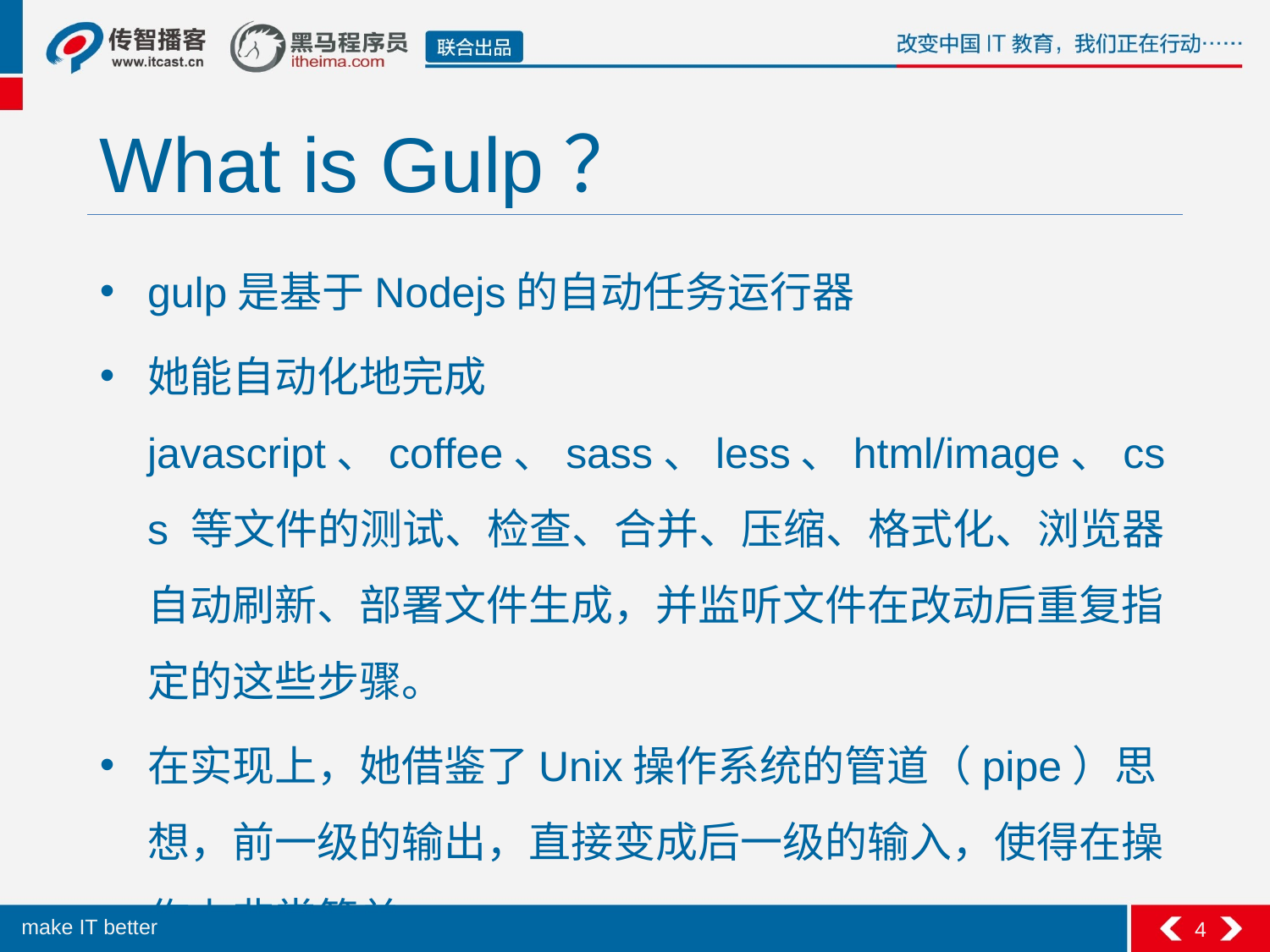

# What is Gulp？
gulp是基于Nodejs的自动任务运行器
她能自动化地完成 javascript、coffee、sass、less、html/image、css 等文件的测试、检查、合并、压缩、格式化、浏览器自动刷新、部署文件生成，并监听文件在改动后重复指定的这些步骤。
在实现上，她借鉴了Unix操作系统的管道（pipe）思想，前一级的输出，直接变成后一级的输入，使得在操作上非常简单。
4

make IT better